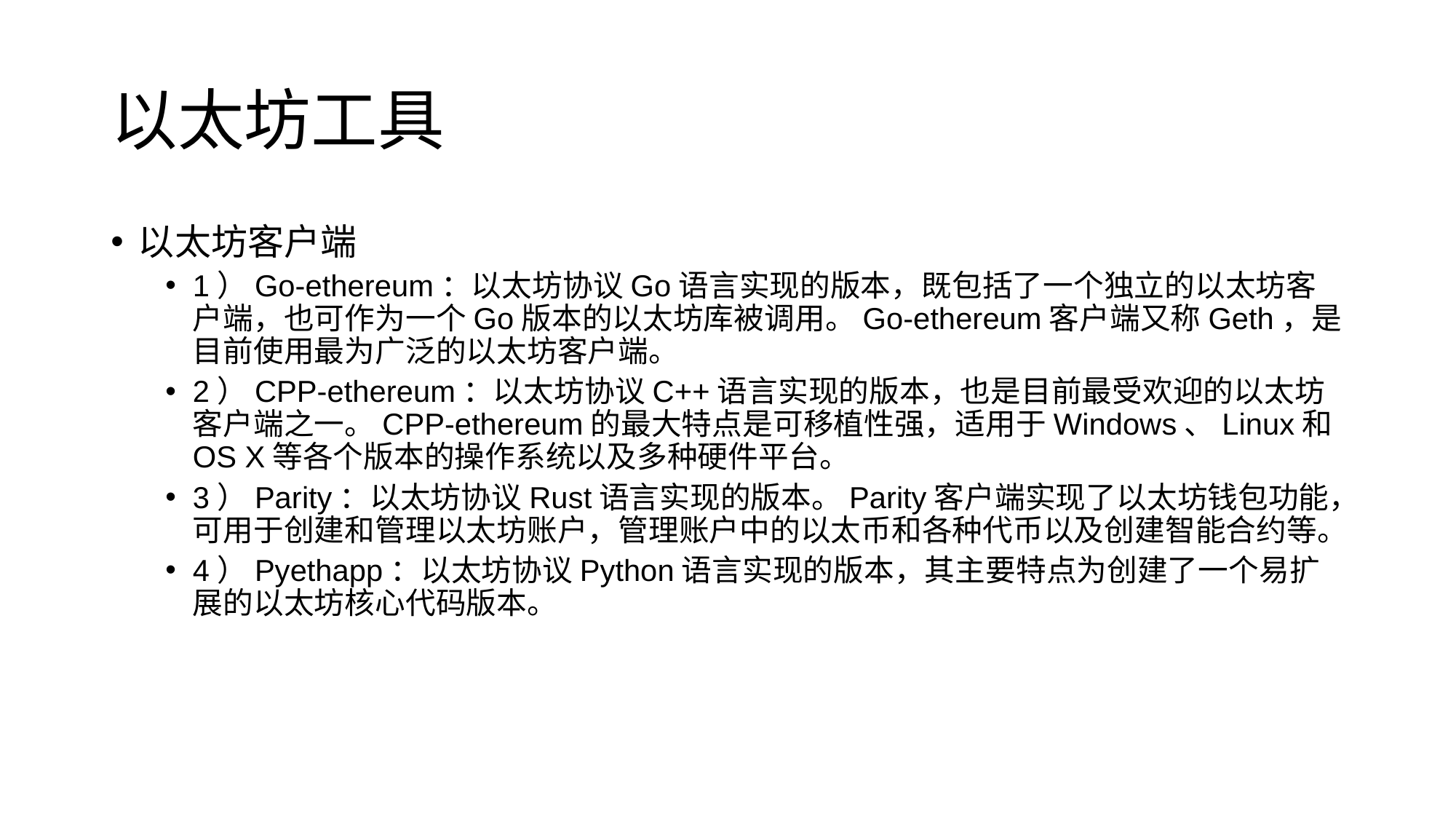

# 以太坊工具
以太坊客户端
1）Go-ethereum：以太坊协议Go语言实现的版本，既包括了一个独立的以太坊客户端，也可作为一个Go版本的以太坊库被调用。Go-ethereum客户端又称Geth，是目前使用最为广泛的以太坊客户端。
2）CPP-ethereum：以太坊协议C++语言实现的版本，也是目前最受欢迎的以太坊客户端之一。CPP-ethereum的最大特点是可移植性强，适用于Windows、Linux和OS X等各个版本的操作系统以及多种硬件平台。
3）Parity：以太坊协议Rust语言实现的版本。Parity客户端实现了以太坊钱包功能，可用于创建和管理以太坊账户，管理账户中的以太币和各种代币以及创建智能合约等。
4）Pyethapp：以太坊协议Python语言实现的版本，其主要特点为创建了一个易扩展的以太坊核心代码版本。